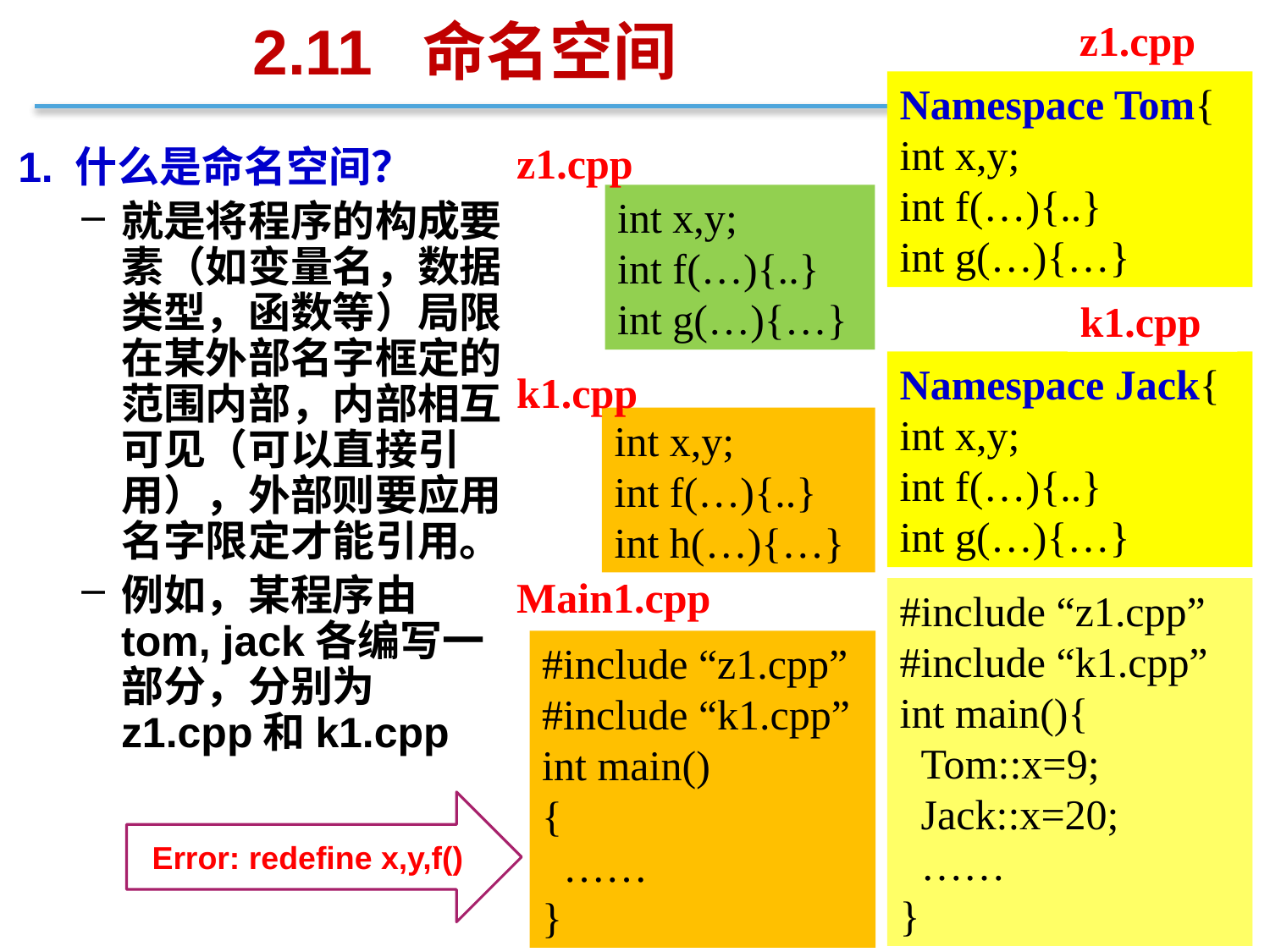

z1.cpp
2.11  命名空间
Namespace Tom{
int x,y;
int f(…){..}
int g(…){…}
z1.cpp
1. 什么是命名空间？
就是将程序的构成要素（如变量名，数据类型，函数等）局限在某外部名字框定的范围内部，内部相互可见（可以直接引用），外部则要应用名字限定才能引用。
例如，某程序由tom, jack各编写一部分，分别为z1.cpp和k1.cpp

int x,y;
int f(…){..}
int g(…){…}
k1.cpp
Namespace Jack{
int x,y;
int f(…){..}
int g(…){…}
k1.cpp
int x,y;
int f(…){..}
int h(…){…}
Main1.cpp
#include “z1.cpp”
#include “k1.cpp”
int main(){
  Tom::x=9;
  Jack::x=20;
  ……
}
#include “z1.cpp”
#include “k1.cpp”
int main()
{
  ……
}
Error: redefine x,y,f()